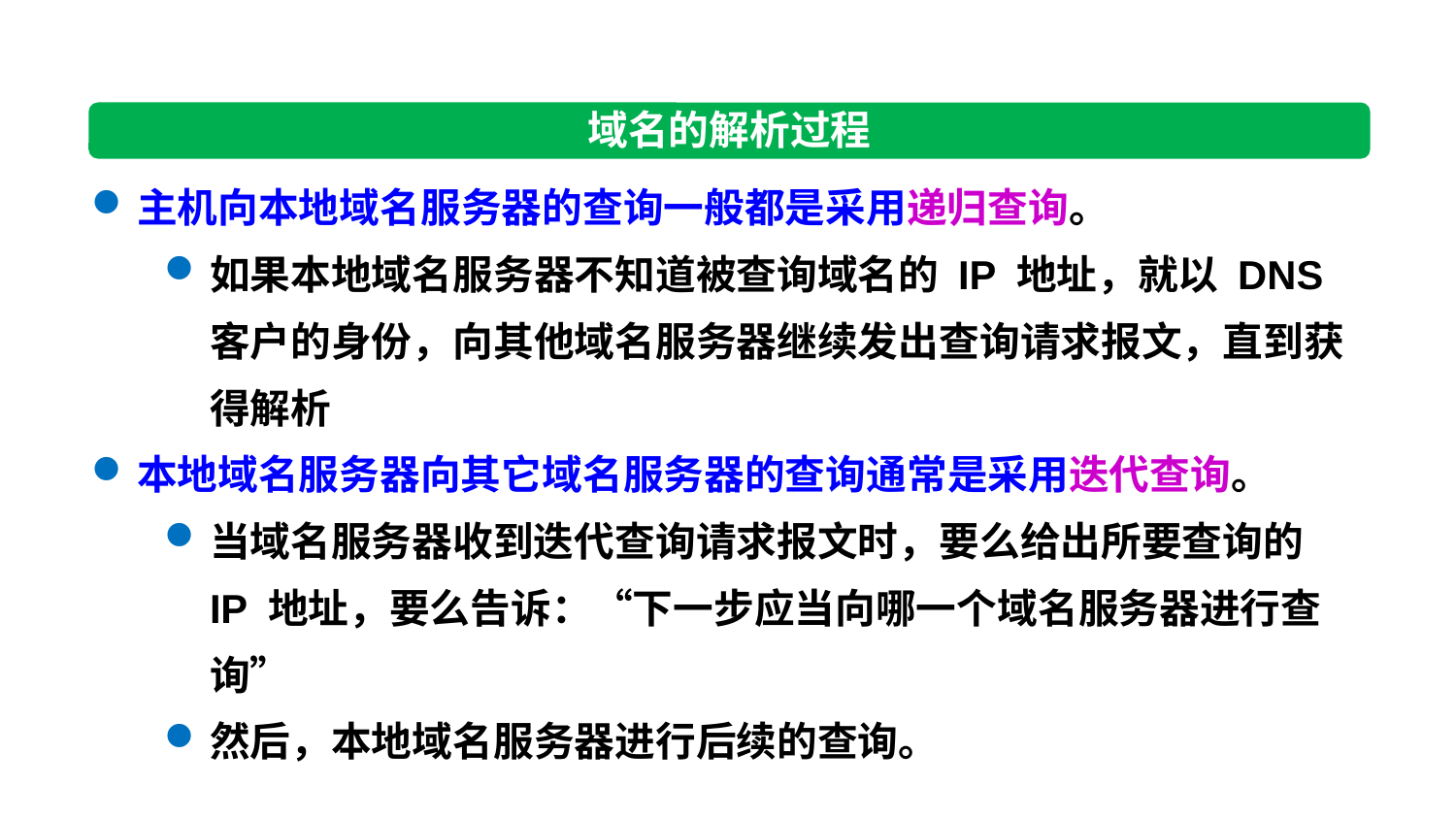

域名的解析过程

主机向本地域名服务器的查询一般都是采用递归查询。
如果本地域名服务器不知道被查询域名的 IP 地址，就以 DNS 客户的身份，向其他域名服务器继续发出查询请求报文，直到获得解析
本地域名服务器向其它域名服务器的查询通常是采用迭代查询。
当域名服务器收到迭代查询请求报文时，要么给出所要查询的 IP 地址，要么告诉：“下一步应当向哪一个域名服务器进行查询”
然后，本地域名服务器进行后续的查询。
24